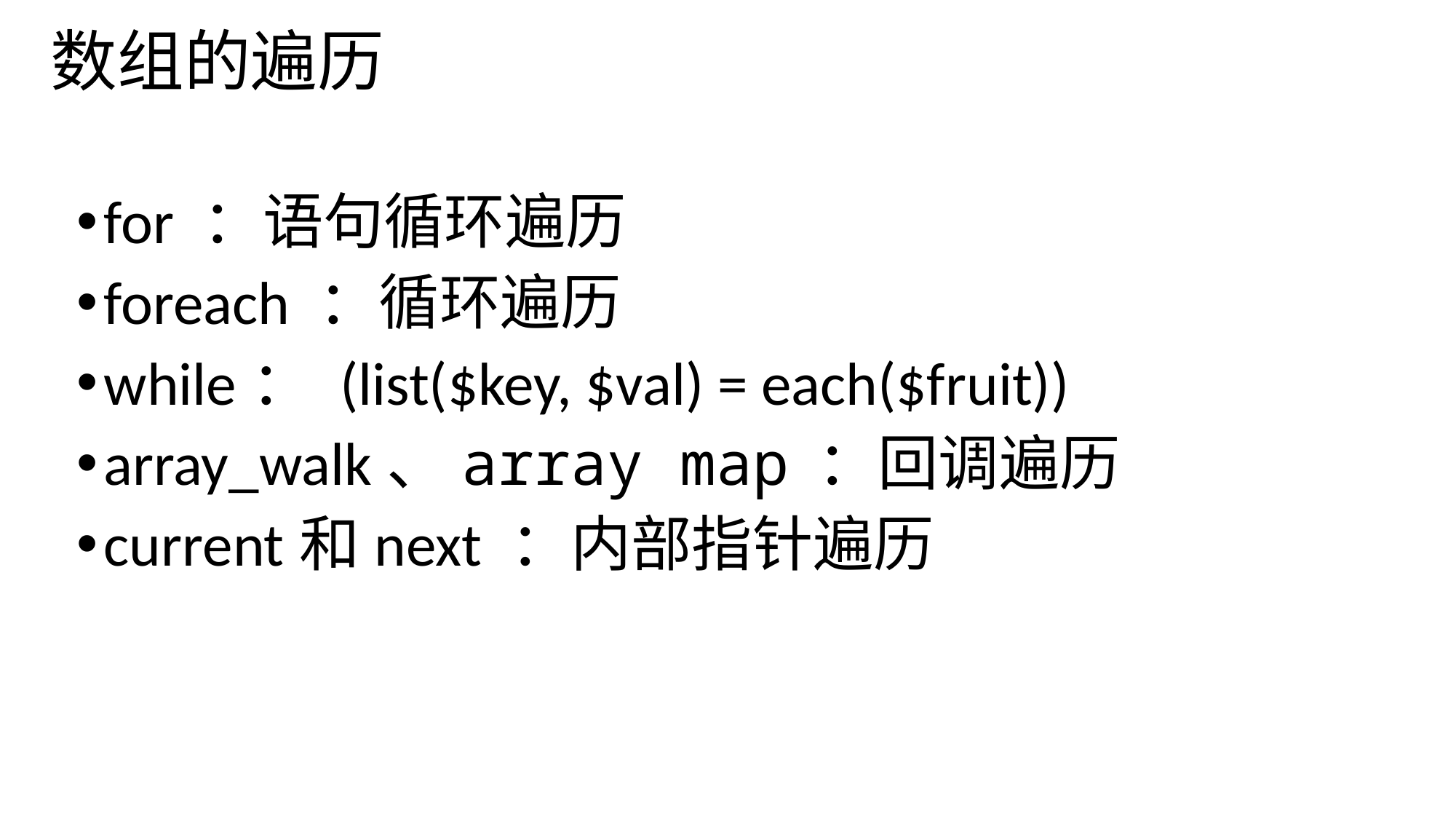

数组的遍历
for ：语句循环遍历
foreach ：循环遍历
while： (list($key, $val) = each($fruit))
array_walk、array map ：回调遍历
current和next ：内部指针遍历